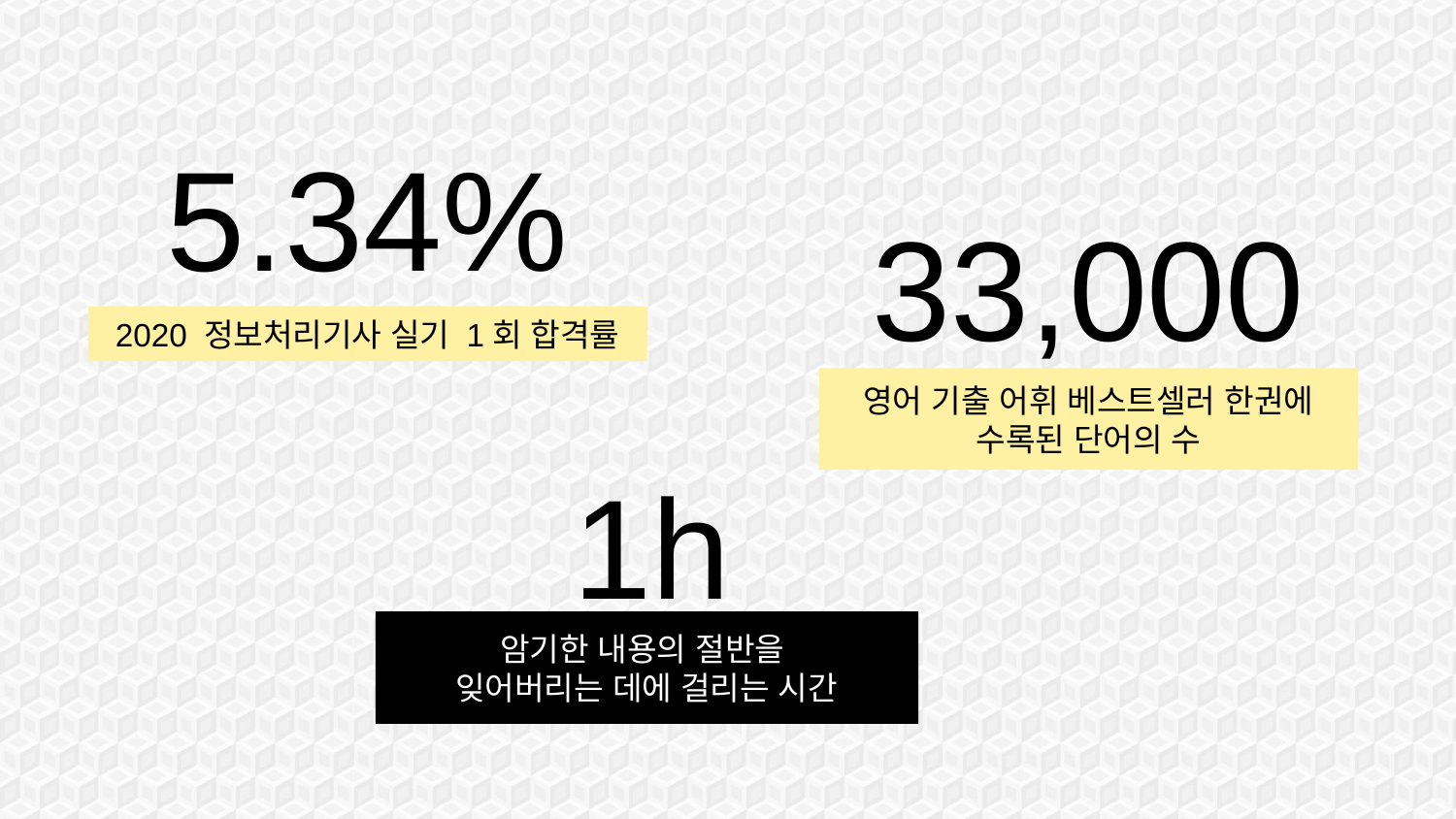

# 5.34%
33,000
2020 정보처리기사 실기 1회 합격률
영어 기출 어휘 베스트셀러 한권에 수록된 단어의 수
1h
암기한 내용의 절반을
잊어버리는 데에 걸리는 시간